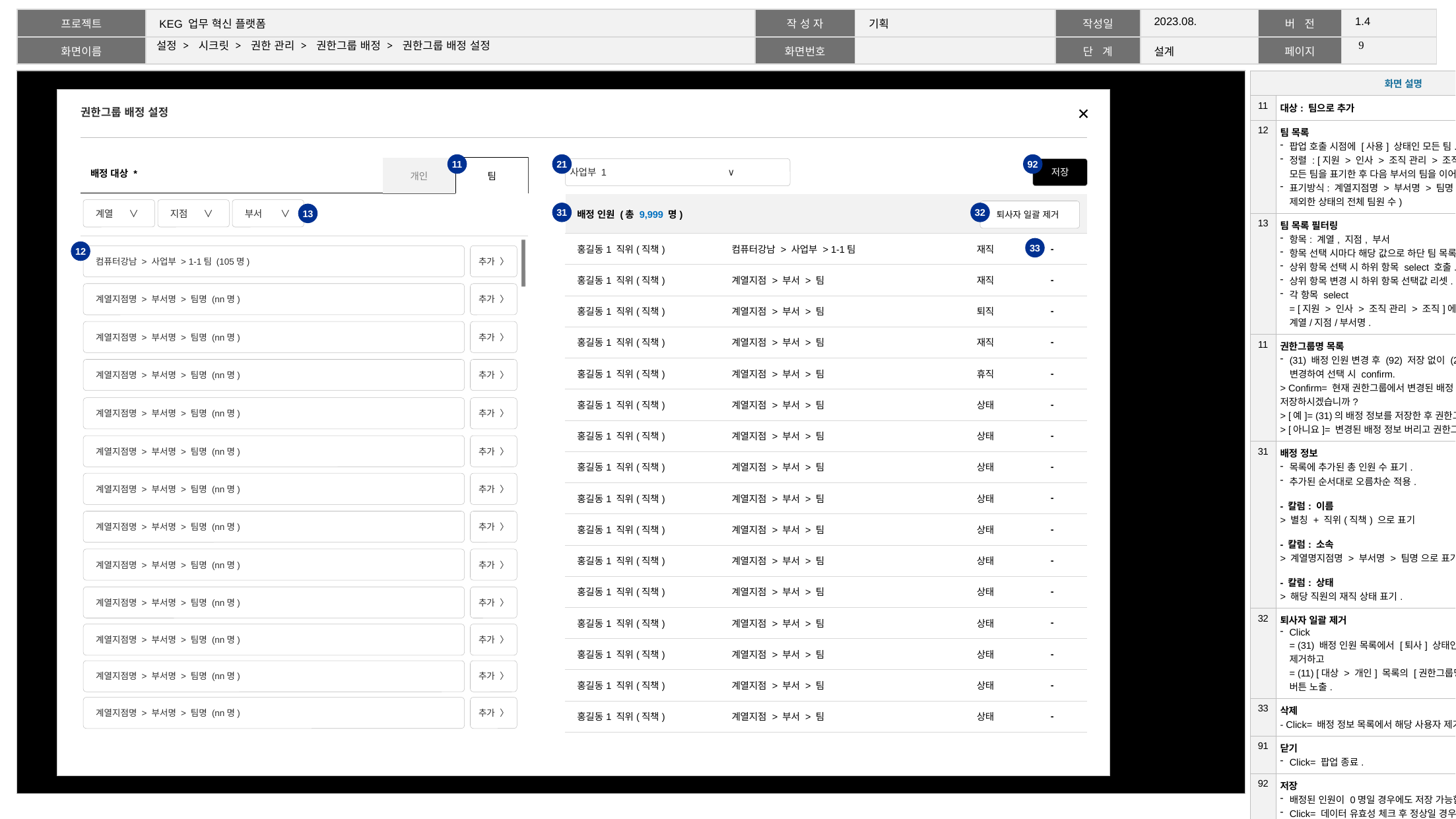

9

# 설정 > 시크릿 > 권한 관리 > 권한그룹 배정 > 권한그룹 배정 설정
| 화면 설명 |  |
| --- | --- |
| 11 | 대상: 팀으로 추가 |
| 12 | 팀 목록 팝업 호출 시점에 [사용] 상태인 모든 팀. 정렬 : [지원 > 인사 > 조직 관리 > 조직]의 순번 순. 부서의 모든 팀을 표기한 후 다음 부서의 팀을 이어서 표기. 표기방식: 계열지점명 > 부서명 > 팀명 (팝업 시점에 퇴사를 제외한 상태의 전체 팀원 수) |
| 13 | 팀 목록 필터링 항목: 계열, 지점, 부서 항목 선택 시마다 해당 값으로 하단 팀 목록 필터링. 상위 항목 선택 시 하위 항목 select 호출. 상위 항목 변경 시 하위 항목 선택값 리셋. 각 항목 select = [지원 > 인사 > 조직 관리 > 조직]에 [사용]으로 등록된 계열/지점/부서명. |
| 11 | 권한그룹명 목록 (31) 배정 인원 변경 후 (92) 저장 없이 (21) 권한그룹명을 변경하여 선택 시 confirm. > Confirm= 현재 권한그룹에서 변경된 배정 정보를 저장하시겠습니까? > [예]= (31)의 배정 정보를 저장한 후 권한그룹명 변경. > [아니요]= 변경된 배정 정보 버리고 권한그룹명 변경. |
| 31 | 배정 정보 목록에 추가된 총 인원 수 표기. 추가된 순서대로 오름차순 적용. - 칼럼: 이름 > 별칭 + 직위(직책) 으로 표기 - 칼럼: 소속 > 계열명지점명 > 부서명 > 팀명 으로 표기 - 칼럼: 상태 > 해당 직원의 재직 상태 표기. |
| 32 | 퇴사자 일괄 제거 Click = (31) 배정 인원 목록에서 [퇴사] 상태인 배정 인원을 일괄 제거하고 = (11) [대상 > 개인] 목록의 [권한그룹명] 삭제 및 [배정] 버튼 노출. |
| 33 | 삭제 - Click= 배정 정보 목록에서 해당 사용자 제거. |
| 91 | 닫기 Click= 팝업 종료. |
| 92 | 저장 배정된 인원이 0명일 경우에도 저장 가능함. Click= 데이터 유효성 체크 후 정상일 경우 DB 저장 및 alert 호출. alert [확인] 시 팝업 종료. > alert= 완료 되었습니다. [확인] [취소] 시 confirm 종료. ■ 오류 Case Case1. 필수 입력 정보 미입력 시 > 조건 : 필수 항목 1개 이상 미입력 시 alert= 필수 정보를 입력해 주세요. [확인] Case2. 기타 오류 시 alert= 잠시 후 다시 시도해 주세요. [확인] |
권한그룹 배정 설정
| 배정 대상 \* |  |  |
| --- | --- | --- |
|  |  |  |
11
21
92
| 개인 | 팀 |
| --- | --- |
사업부 1                                              ∨
저장
| 배정 인원 (총 9,999 명) |  |  |  |  |
| --- | --- | --- | --- | --- |
| 홍길동1 직위(직책) | 컴퓨터강남 > 사업부 > 1-1팀 |  | 재직 | - |
| 홍길동1 직위(직책) | 계열지점 > 부서 > 팀 |  | 재직 | - |
| 홍길동1 직위(직책) | 계열지점 > 부서 > 팀 |  | 퇴직 | - |
| 홍길동1 직위(직책) | 계열지점 > 부서 > 팀 |  | 재직 | - |
| 홍길동1 직위(직책) | 계열지점 > 부서 > 팀 |  | 휴직 | - |
| 홍길동1 직위(직책) | 계열지점 > 부서 > 팀 |  | 상태 | - |
| 홍길동1 직위(직책) | 계열지점 > 부서 > 팀 |  | 상태 | - |
| 홍길동1 직위(직책) | 계열지점 > 부서 > 팀 |  | 상태 | - |
| 홍길동1 직위(직책) | 계열지점 > 부서 > 팀 |  | 상태 | - |
| 홍길동1 직위(직책) | 계열지점 > 부서 > 팀 |  | 상태 | - |
| 홍길동1 직위(직책) | 계열지점 > 부서 > 팀 |  | 상태 | - |
| 홍길동1 직위(직책) | 계열지점 > 부서 > 팀 |  | 상태 | - |
| 홍길동1 직위(직책) | 계열지점 > 부서 > 팀 |  | 상태 | - |
| 홍길동1 직위(직책) | 계열지점 > 부서 > 팀 |  | 상태 | - |
| 홍길동1 직위(직책) | 계열지점 > 부서 > 팀 |  | 상태 | - |
| 홍길동1 직위(직책) | 계열지점 > 부서 > 팀 |  | 상태 | - |
계열      ∨
지점      ∨
부서       ∨
퇴사자 일괄 제거
31
32
13
33

12
컴퓨터강남 > 사업부 > 1-1팀 (105명)
추가  〉
계열지점명 > 부서명 > 팀명 (nn명)
추가  〉
계열지점명 > 부서명 > 팀명 (nn명)
추가  〉
계열지점명 > 부서명 > 팀명 (nn명)
추가  〉
계열지점명 > 부서명 > 팀명 (nn명)
추가  〉
계열지점명 > 부서명 > 팀명 (nn명)
추가  〉
계열지점명 > 부서명 > 팀명 (nn명)
추가  〉
계열지점명 > 부서명 > 팀명 (nn명)
추가  〉
계열지점명 > 부서명 > 팀명 (nn명)
추가  〉
계열지점명 > 부서명 > 팀명 (nn명)
추가  〉
계열지점명 > 부서명 > 팀명 (nn명)
추가  〉
계열지점명 > 부서명 > 팀명 (nn명)
추가  〉
계열지점명 > 부서명 > 팀명 (nn명)
추가  〉